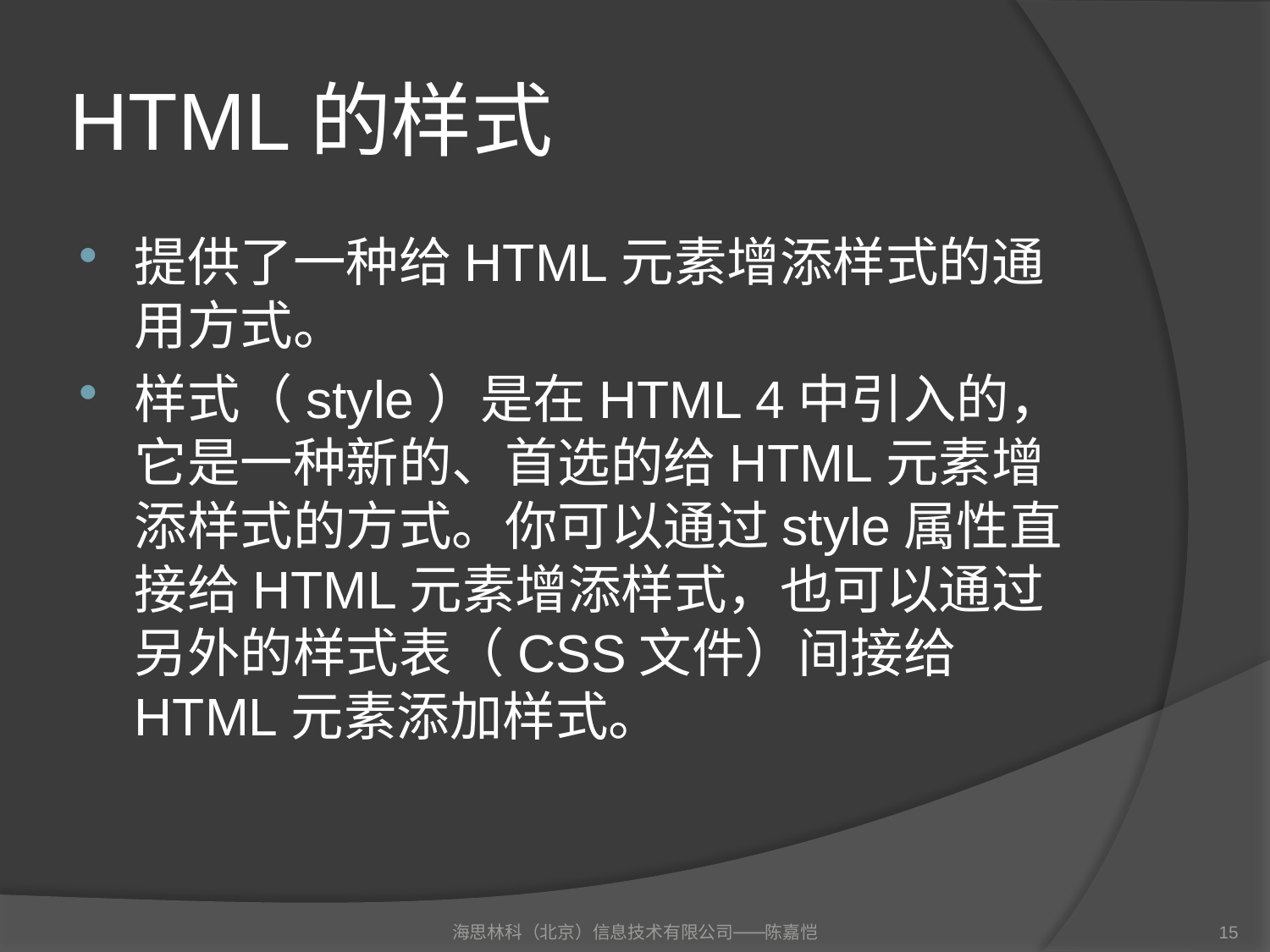

# HTML的样式
提供了一种给HTML元素增添样式的通用方式。
样式（style）是在HTML 4中引入的，它是一种新的、首选的给HTML元素增添样式的方式。你可以通过style属性直接给HTML元素增添样式，也可以通过另外的样式表（CSS文件）间接给HTML元素添加样式。
海思林科（北京）信息技术有限公司——陈嘉恺
15